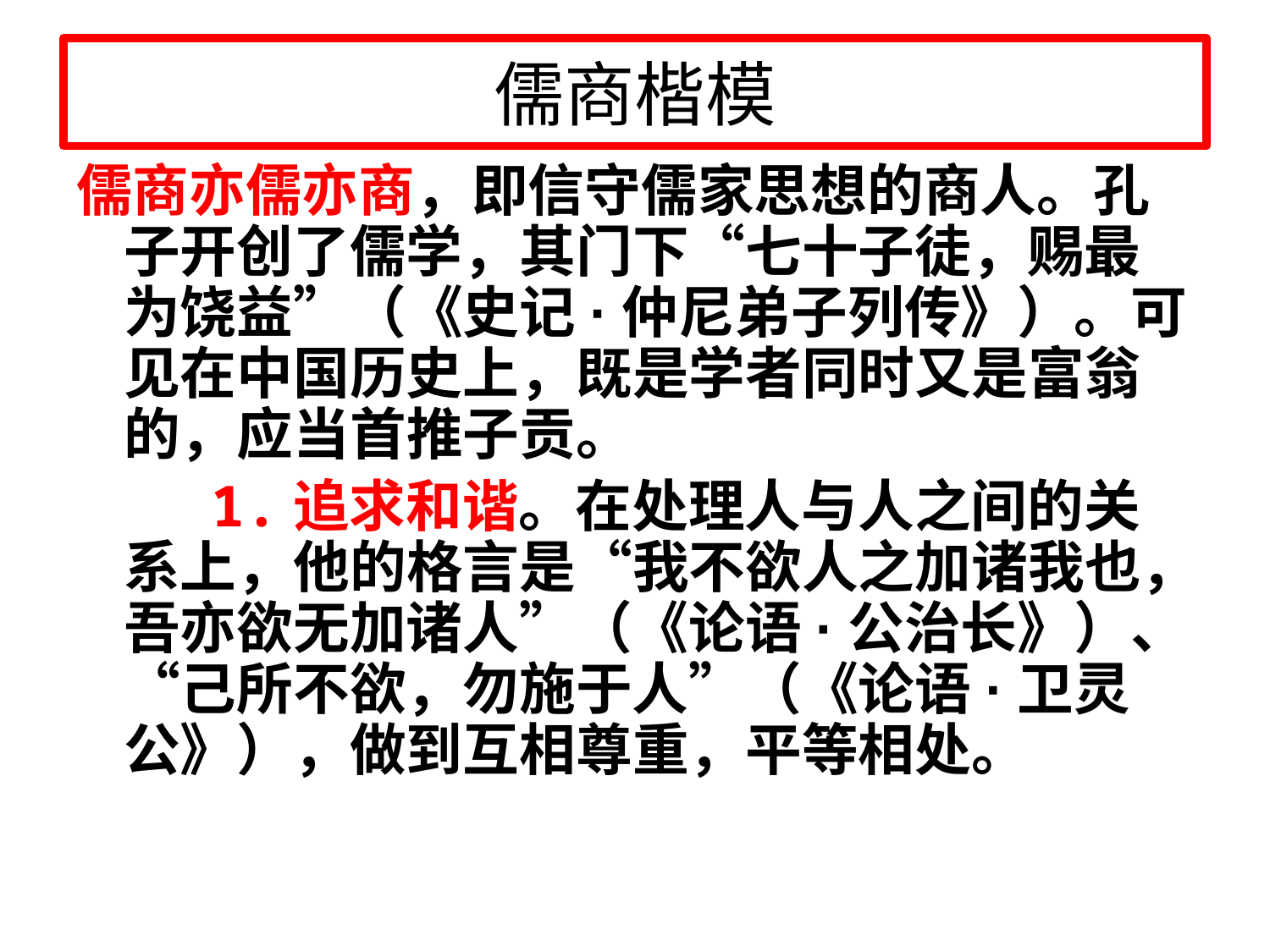

# 儒商楷模
儒商亦儒亦商，即信守儒家思想的商人。孔子开创了儒学，其门下“七十子徒，赐最为饶益”（《史记·仲尼弟子列传》）。可见在中国历史上，既是学者同时又是富翁的，应当首推子贡。
    1.追求和谐。在处理人与人之间的关系上，他的格言是“我不欲人之加诸我也，吾亦欲无加诸人”（《论语·公治长》）、“己所不欲，勿施于人”（《论语·卫灵公》），做到互相尊重，平等相处。